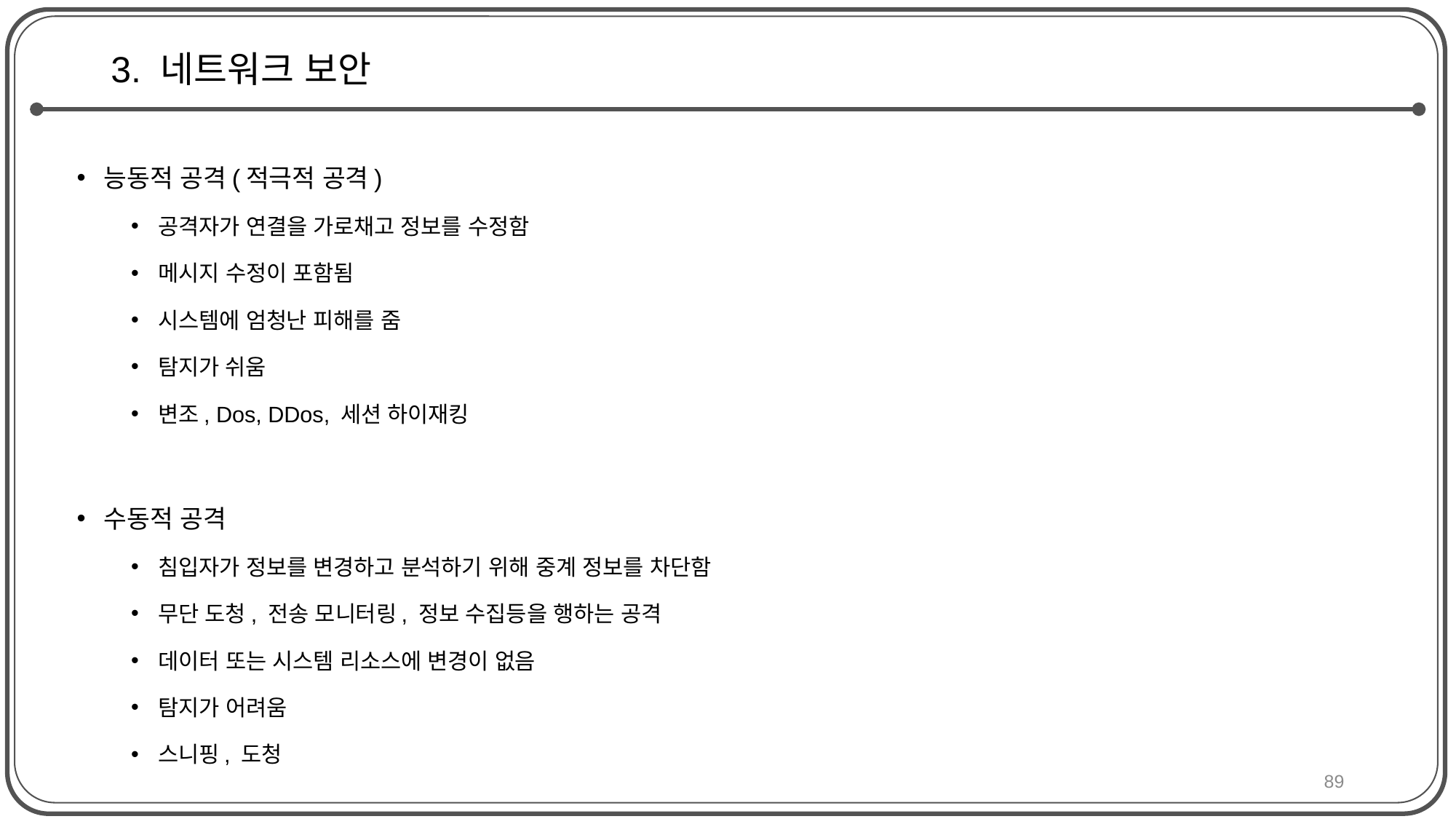

# 3. 네트워크 보안
능동적 공격(적극적 공격)
공격자가 연결을 가로채고 정보를 수정함
메시지 수정이 포함됨
시스템에 엄청난 피해를 줌
탐지가 쉬움
변조, Dos, DDos, 세션 하이재킹

수동적 공격
침입자가 정보를 변경하고 분석하기 위해 중계 정보를 차단함
무단 도청, 전송 모니터링, 정보 수집등을 행하는 공격
데이터 또는 시스템 리소스에 변경이 없음
탐지가 어려움
스니핑, 도청
89